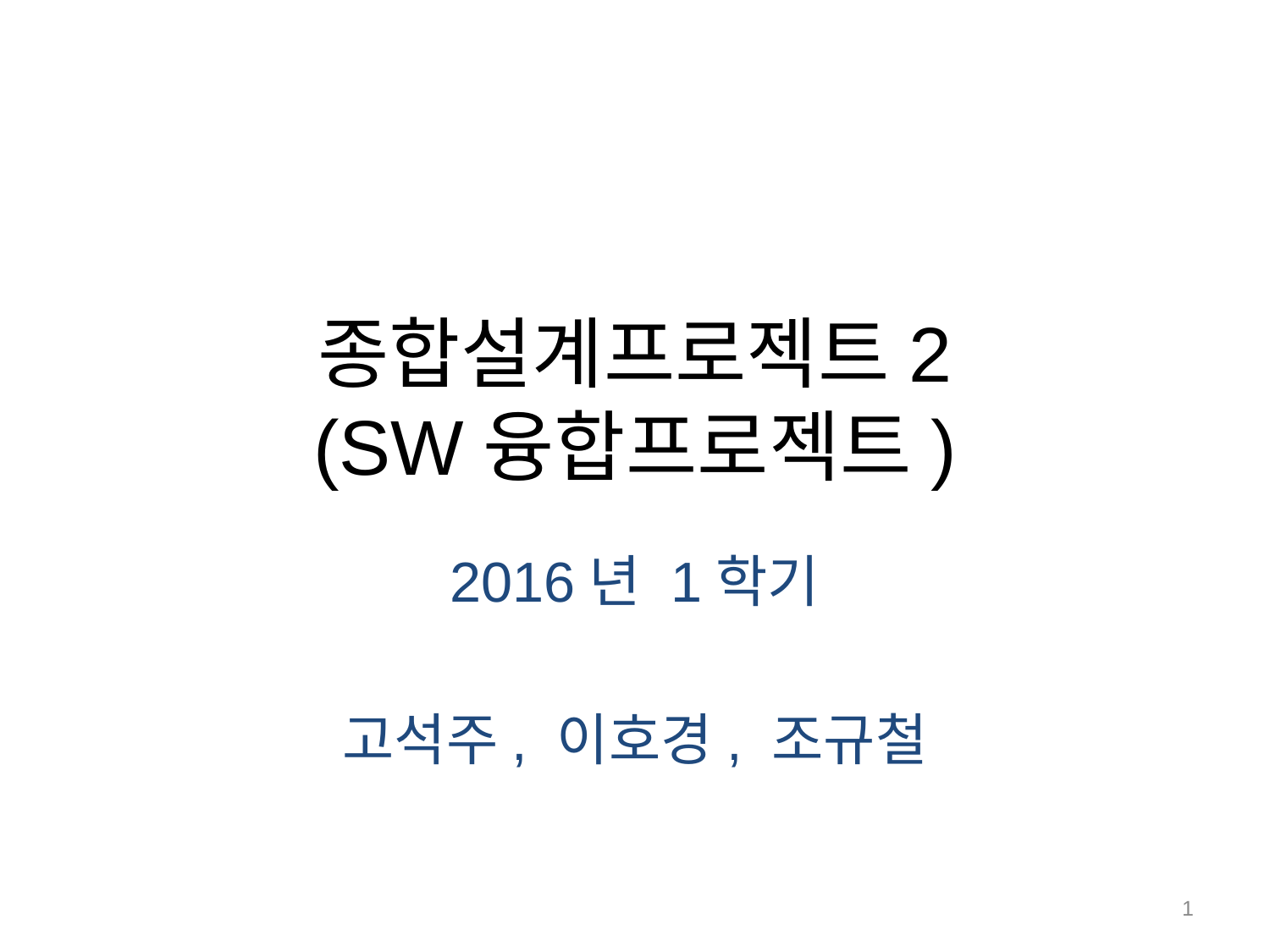

# 종합설계프로젝트2 (SW융합프로젝트)
2016년 1학기

고석주, 이호경, 조규철
1